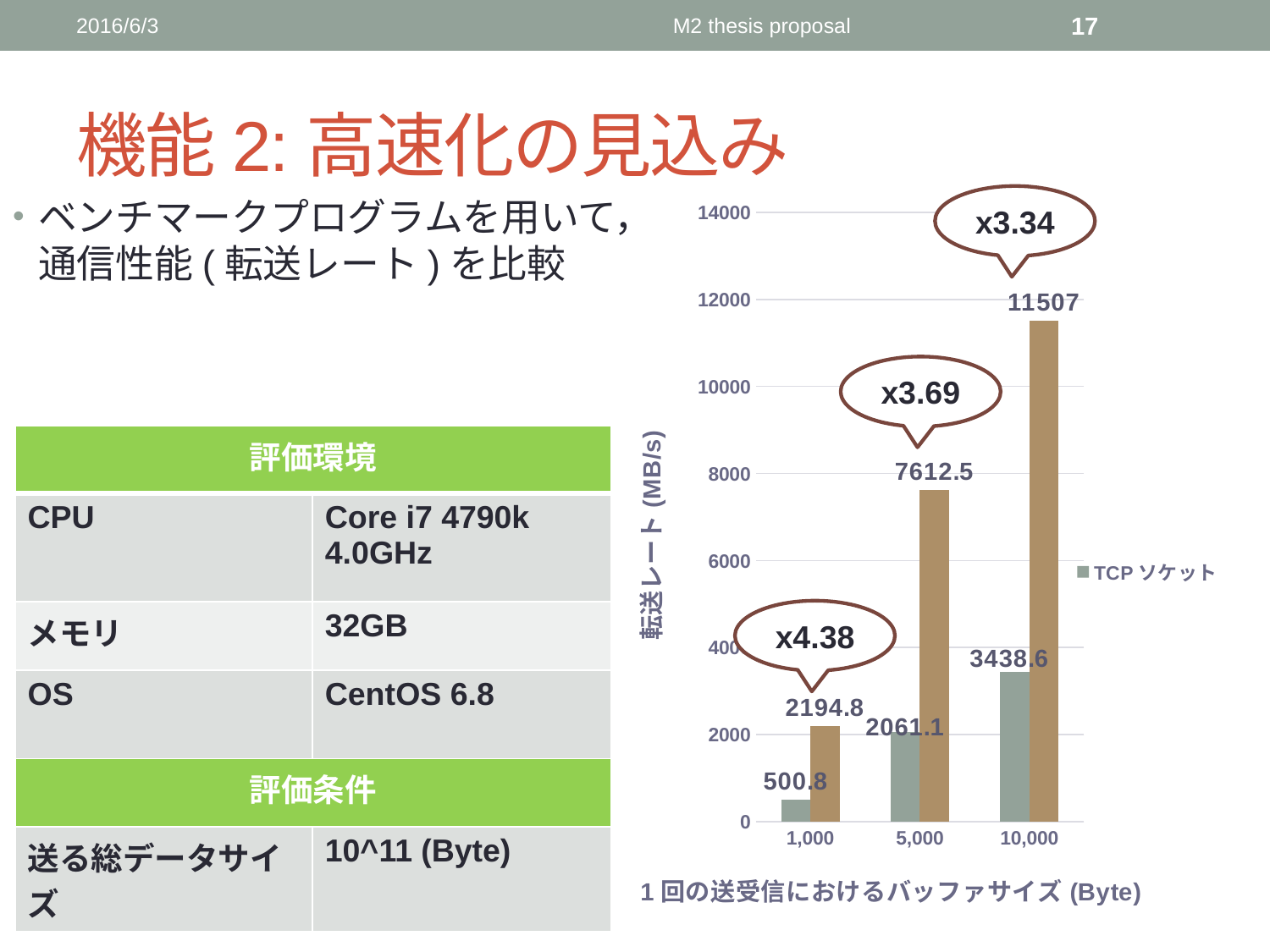

2016/6/3
M2 thesis proposal
17
# 機能2:高速化の見込み
ベンチマークプログラムを用いて，通信性能(転送レート)を比較

### Chart

| Category | TCPソケット | UNIXドメインソケット |
|---|---|---|
| 1000 | 500.8 | 2194.8 |
| 5000 | 2061.1 | 7612.5 |
| 10000 | 3438.6 | 11507.0 |
x3.34
x3.69
| 評価環境 |  |
| --- | --- |
| CPU | Core i7 4790k 4.0GHz |
| メモリ | 32GB |
| OS | CentOS 6.8 |
| 評価条件 |  |
| 送る総データサイズ | 10^11 (Byte) |
x4.38